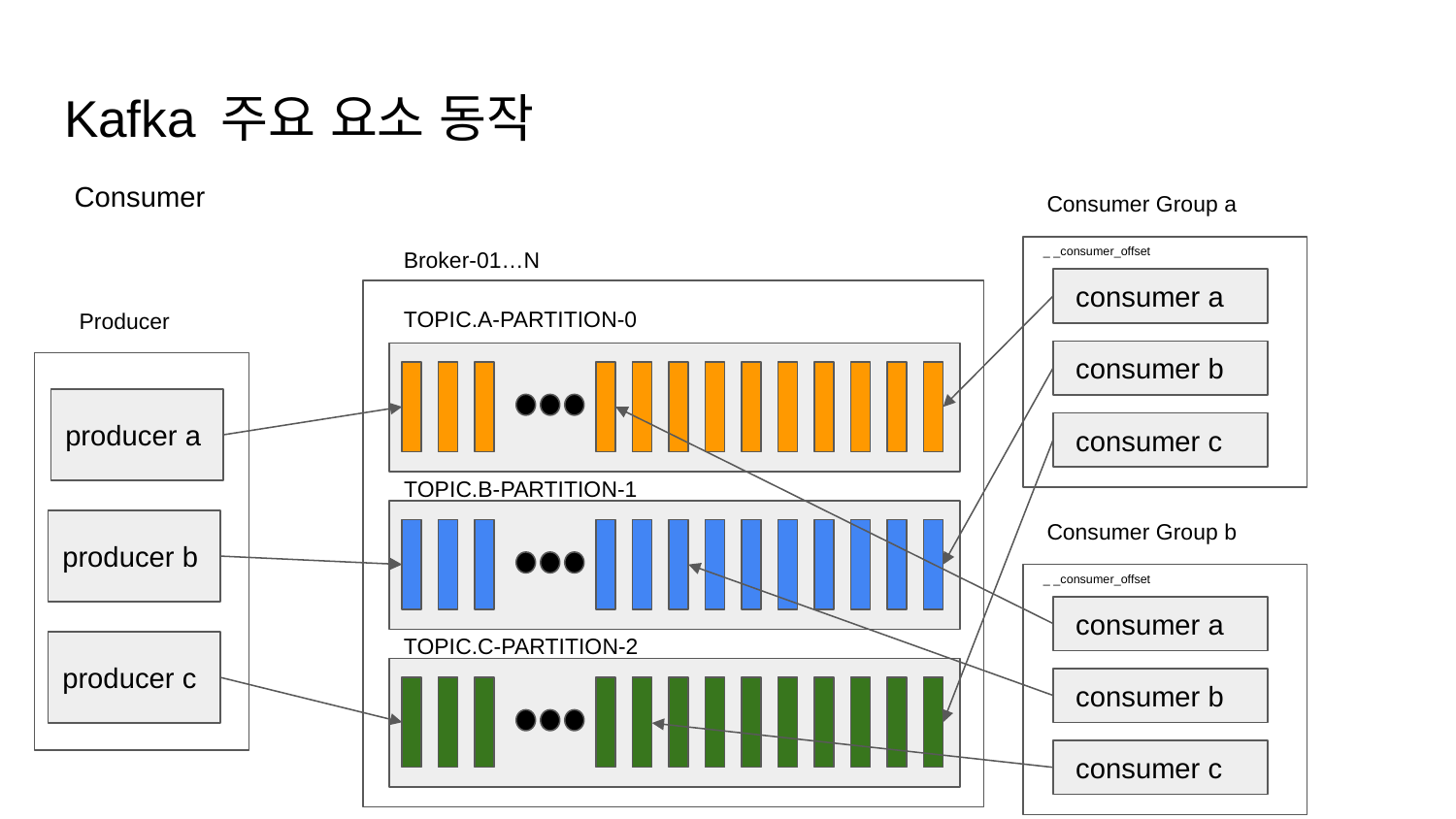

# Kafka 주요 요소 동작

Consumer
Consumer Group a
Broker-01…N
_ _consumer_offset

 consumer a

TOPIC.A-PARTITION-0
Producer
 consumer b

producer a

 consumer c
TOPIC.B-PARTITION-1

Consumer Group b
producer b

_ _consumer_offset

 consumer a
TOPIC.C-PARTITION-2
producer c

 consumer b

 consumer c